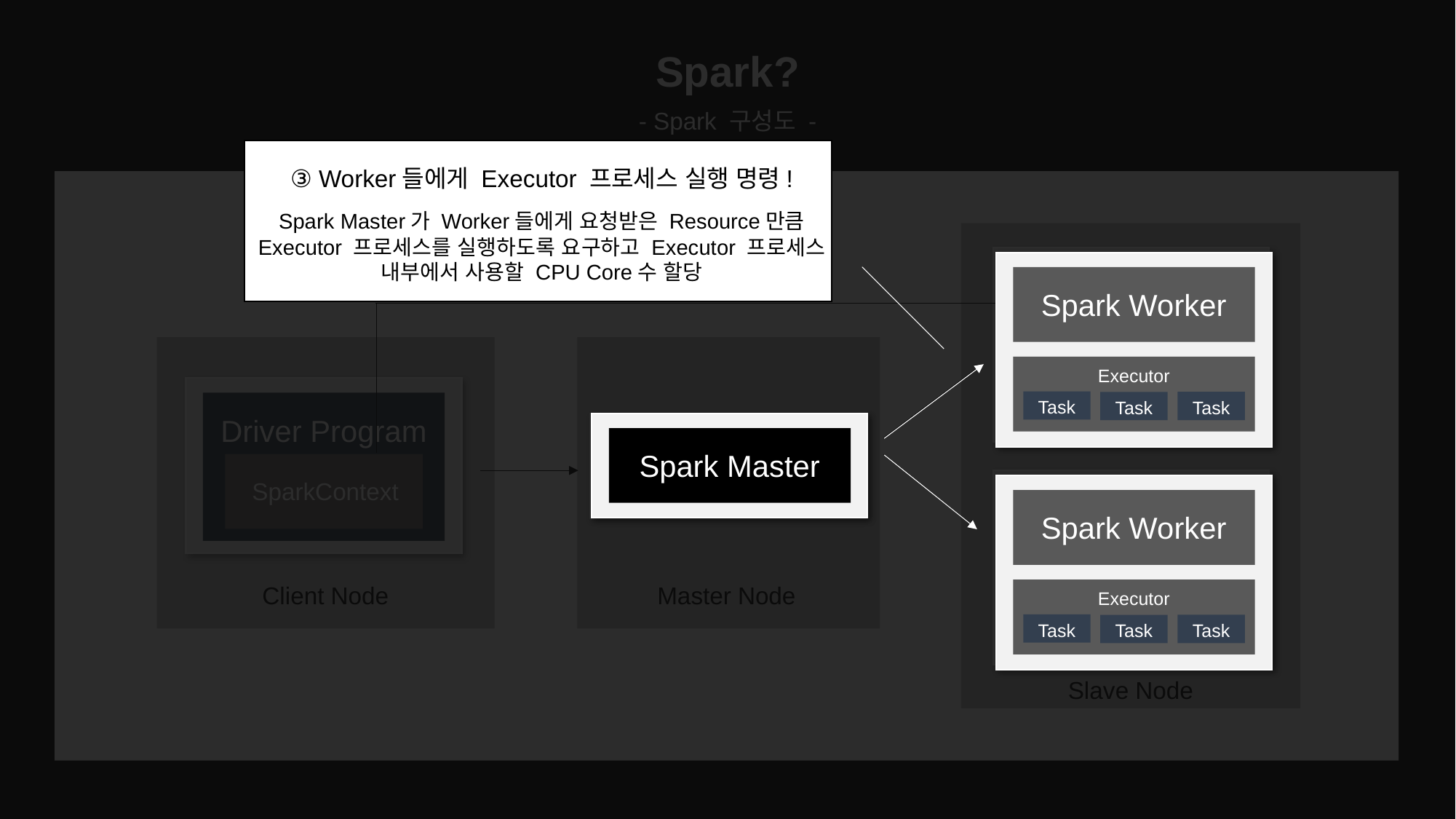

Spark?
- Spark 구성도 -

③ Worker들에게 Executor 프로세스 실행 명령!

Spark Master가 Worker들에게 요청받은 Resource만큼
Executor 프로세스를 실행하도록 요구하고 Executor 프로세스
내부에서 사용할 CPU Core수 할당

Spark Worker

Executor
Task

Task

Task

Spark Worker

Executor
Task

Task

Task

Driver Program

SparkContext

Spark Master

Spark Master

Spark Worker

Executor
Task

Task

Task

Spark Worker

Executor
Task

Task

Task

Client Node
Master Node
Slave Node